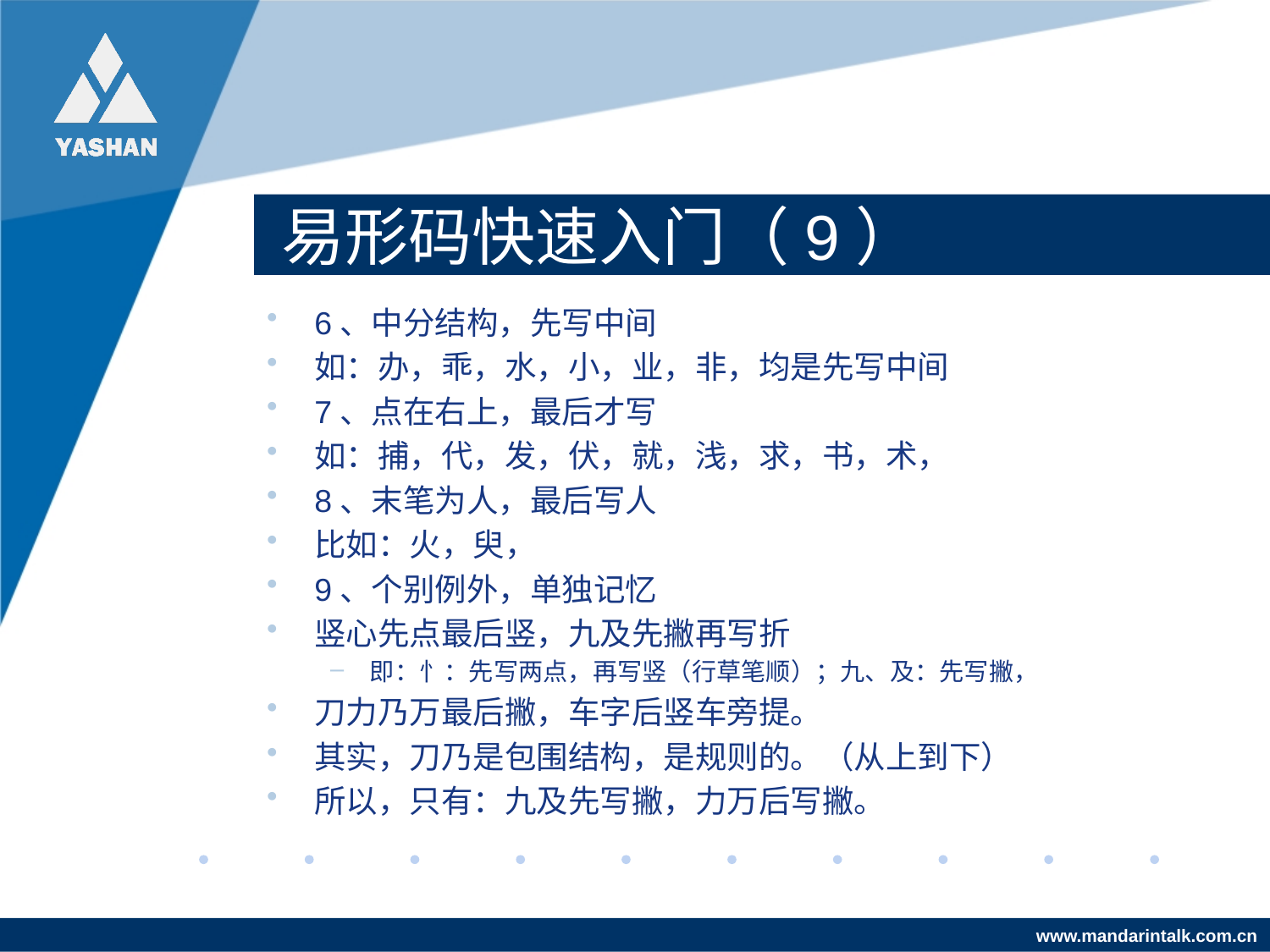

# 易形码快速入门（9）
6、中分结构，先写中间
如：办，乖，水，小，业，非，均是先写中间
7、点在右上，最后才写
如：捕，代，发，伏，就，浅，求，书，术，
8、末笔为人，最后写人
比如：火，臾，
9、个别例外，单独记忆
竖心先点最后竖，九及先撇再写折
即：忄：先写两点，再写竖（行草笔顺）；九、及：先写撇，
刀力乃万最后撇，车字后竖车旁提。
其实，刀乃是包围结构，是规则的。（从上到下）
所以，只有：九及先写撇，力万后写撇。